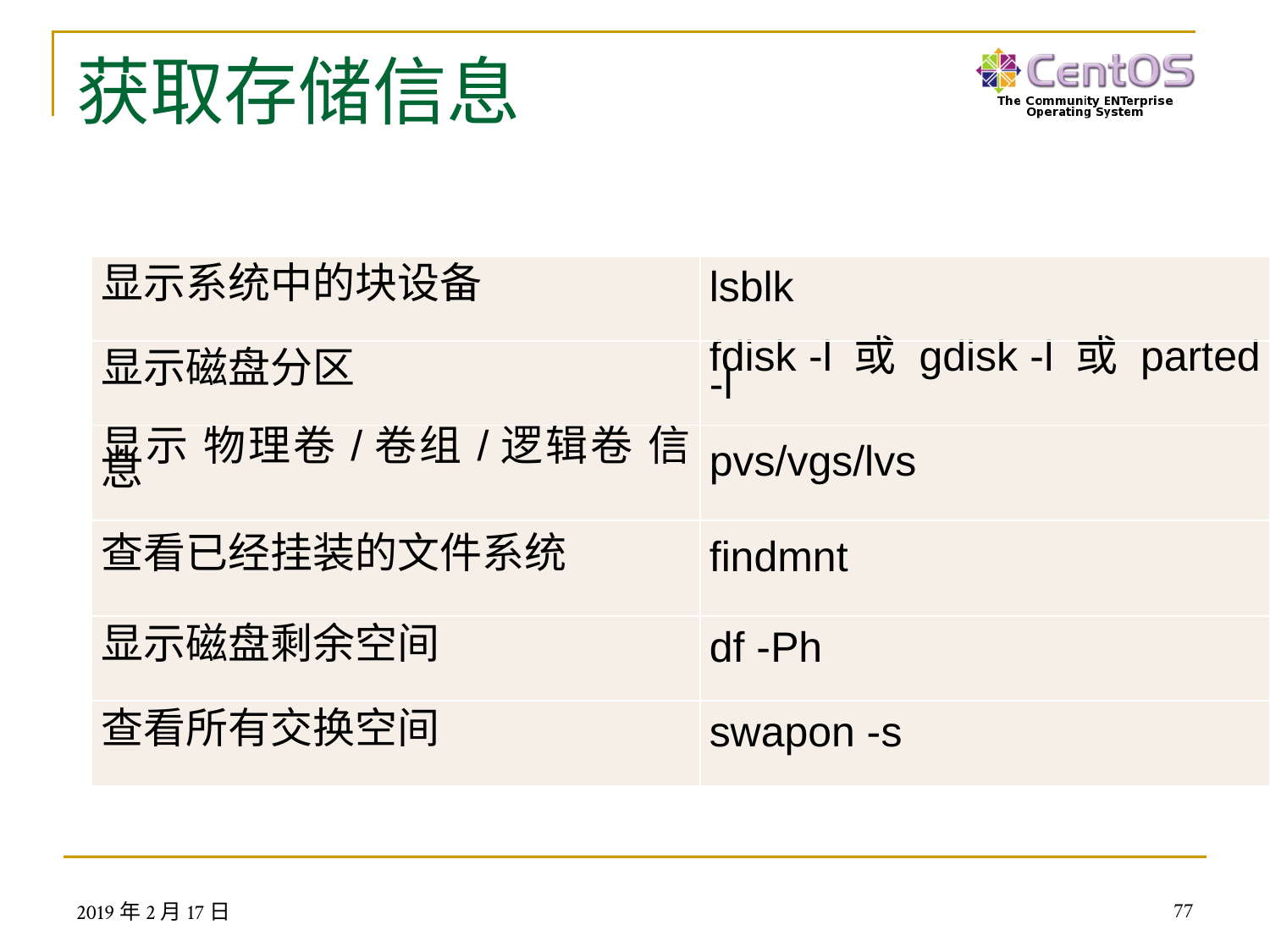

# 获取存储信息
| 显示系统中的块设备 | lsblk |
| --- | --- |
| 显示磁盘分区 | fdisk -l 或 gdisk -l 或 parted -l |
| 显示 物理卷/卷组/逻辑卷 信息 | pvs/vgs/lvs |
| 查看已经挂装的文件系统 | findmnt |
| 显示磁盘剩余空间 | df -Ph |
| 查看所有交换空间 | swapon -s |

2019年2月17日
77